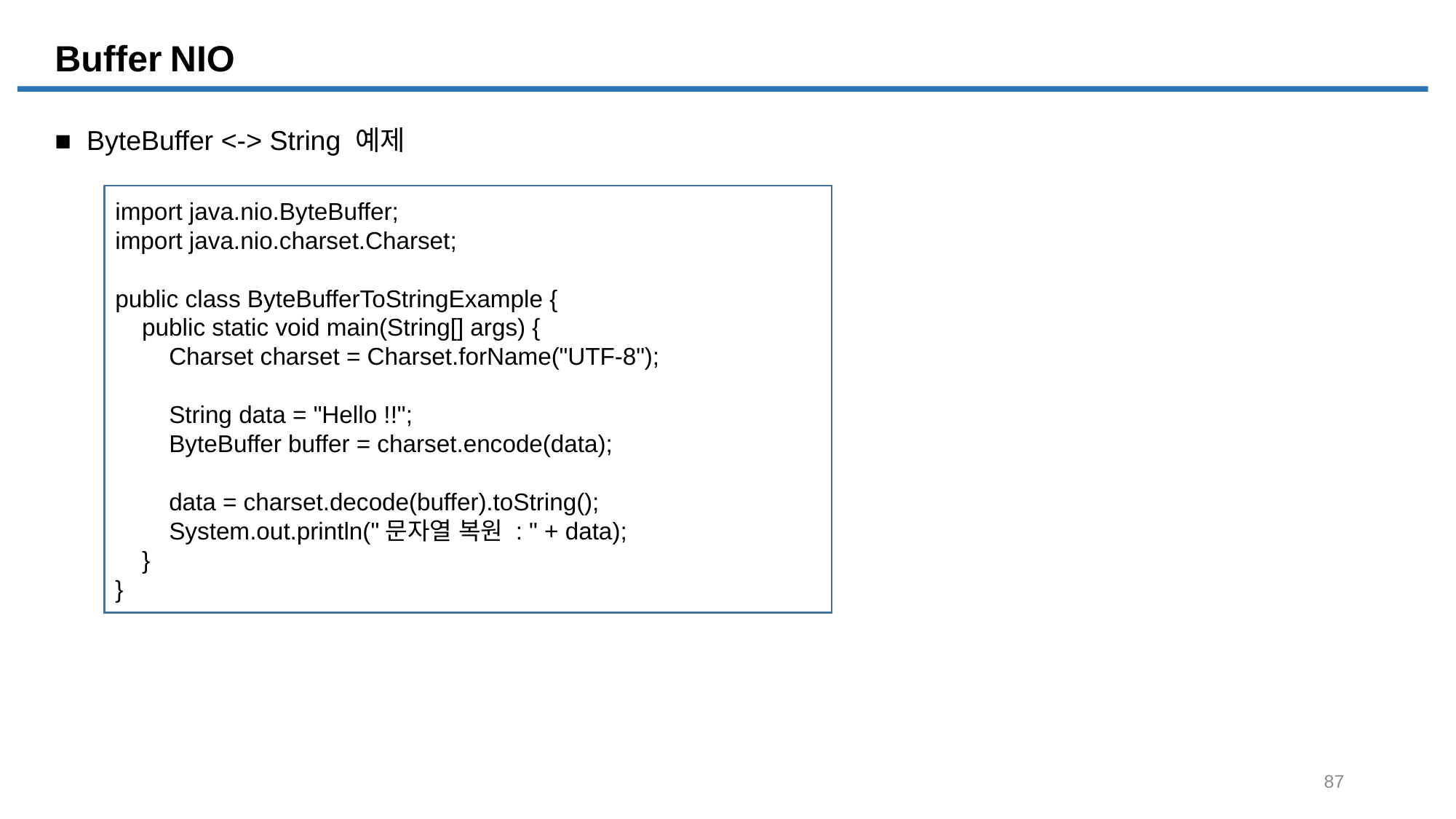

NIO

Buffer
■  ByteBuffer <-> String 예제
import java.nio.ByteBuffer;
import java.nio.charset.Charset;

public class ByteBufferToStringExample {
    public static void main(String[] args) {
        Charset charset = Charset.forName("UTF-8");

        String data = "Hello !!";
        ByteBuffer buffer = charset.encode(data);

        data = charset.decode(buffer).toString();
        System.out.println("문자열 복원 : " + data);
    }
}
87